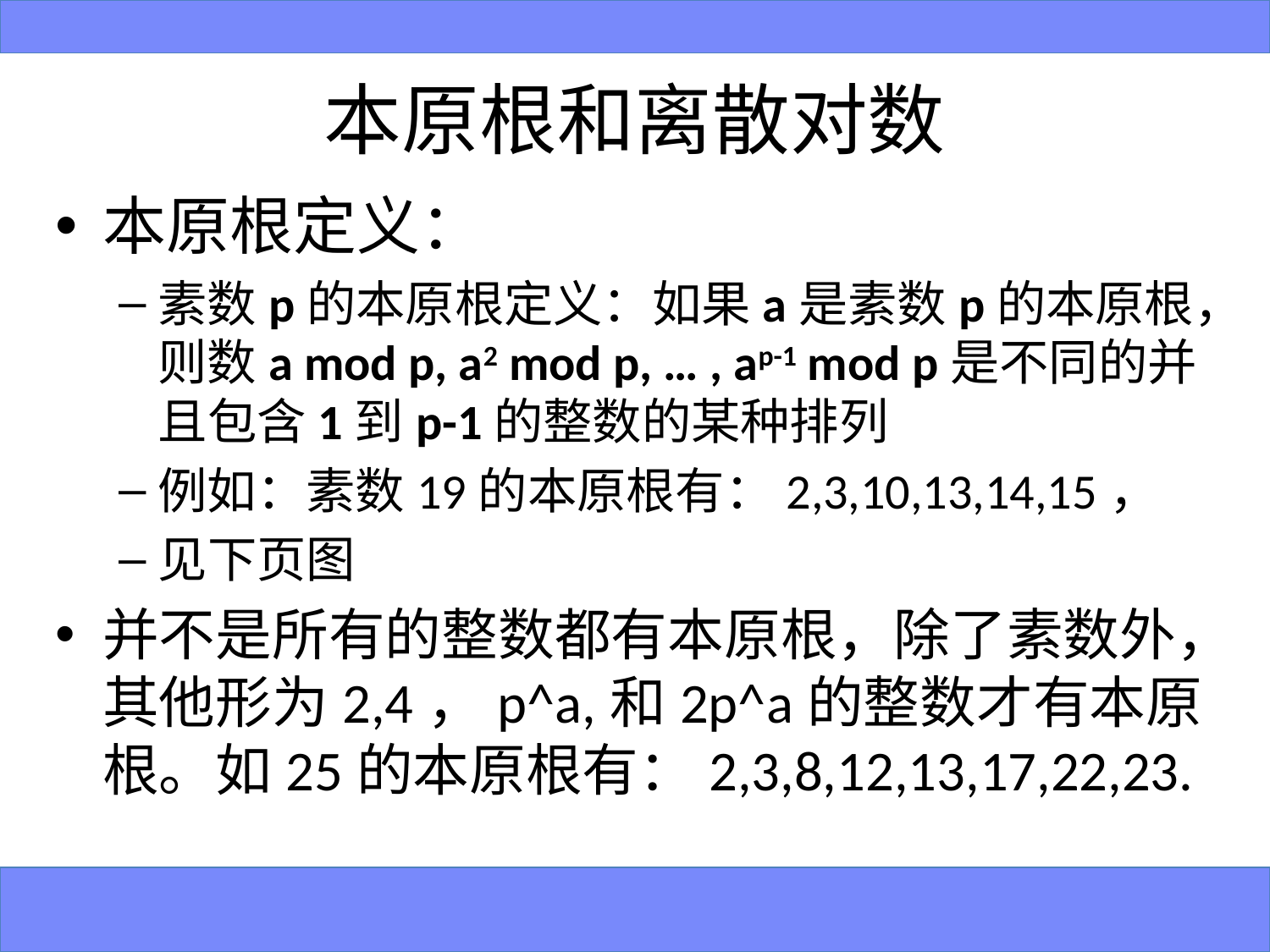

# 本原根和离散对数
本原根定义：
素数p的本原根定义：如果a是素数p的本原根，则数a mod p, a2 mod p, … , ap-1 mod p是不同的并且包含1到p-1的整数的某种排列
例如：素数19的本原根有：2,3,10,13,14,15，
见下页图
并不是所有的整数都有本原根，除了素数外，其他形为2,4，p^a,和2p^a的整数才有本原根。如25的本原根有：2,3,8,12,13,17,22,23.
86
公钥密码和密码管理